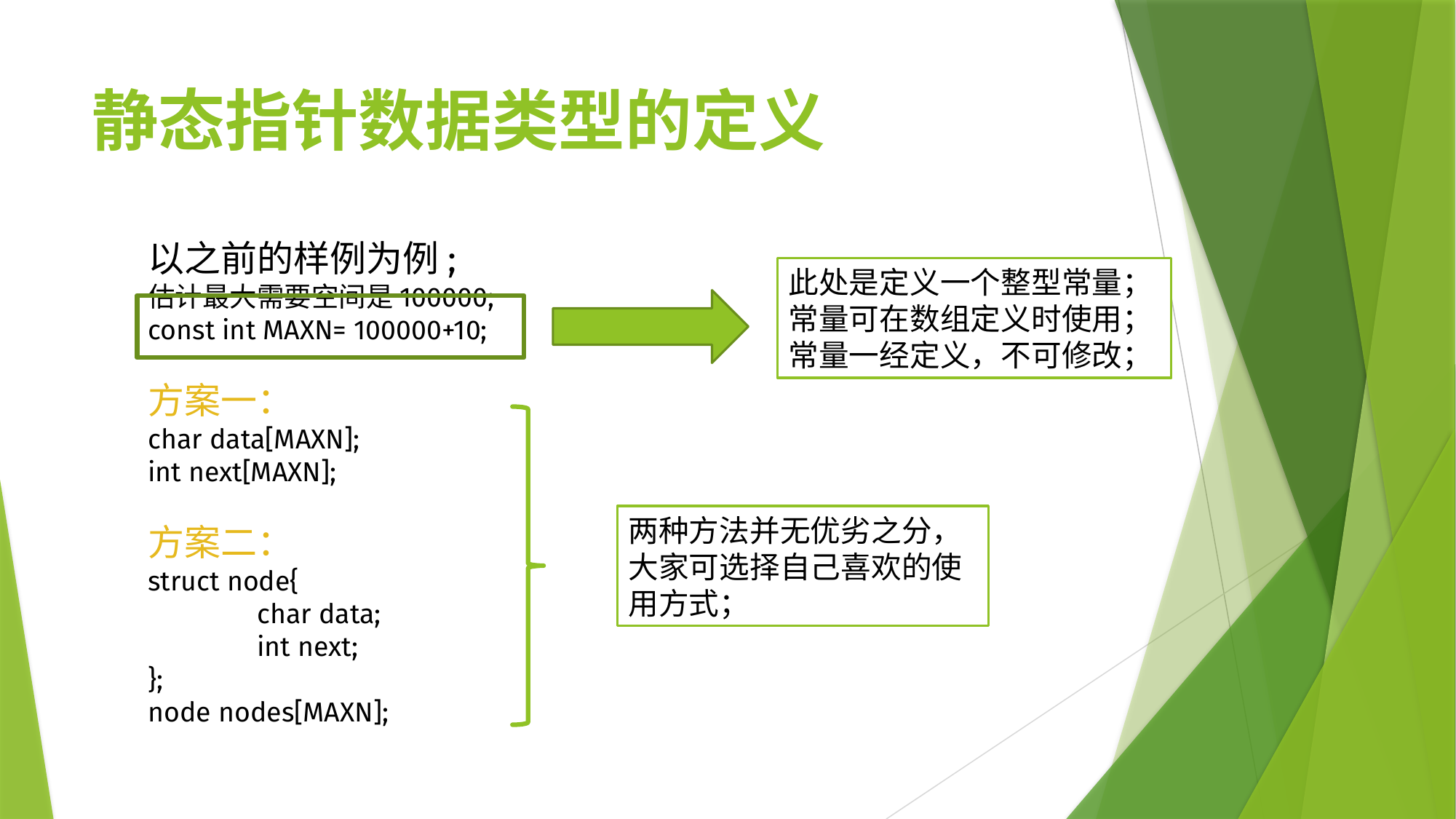

# 静态指针数据类型的定义
以之前的样例为例;
估计最大需要空间是100000;
const int MAXN= 100000+10;

方案一：
char data[MAXN];
int next[MAXN];

方案二：
struct node{
	char data;
	int next;
};
node nodes[MAXN];
此处是定义一个整型常量；
常量可在数组定义时使用；
常量一经定义，不可修改；

两种方法并无优劣之分，大家可选择自己喜欢的使用方式；